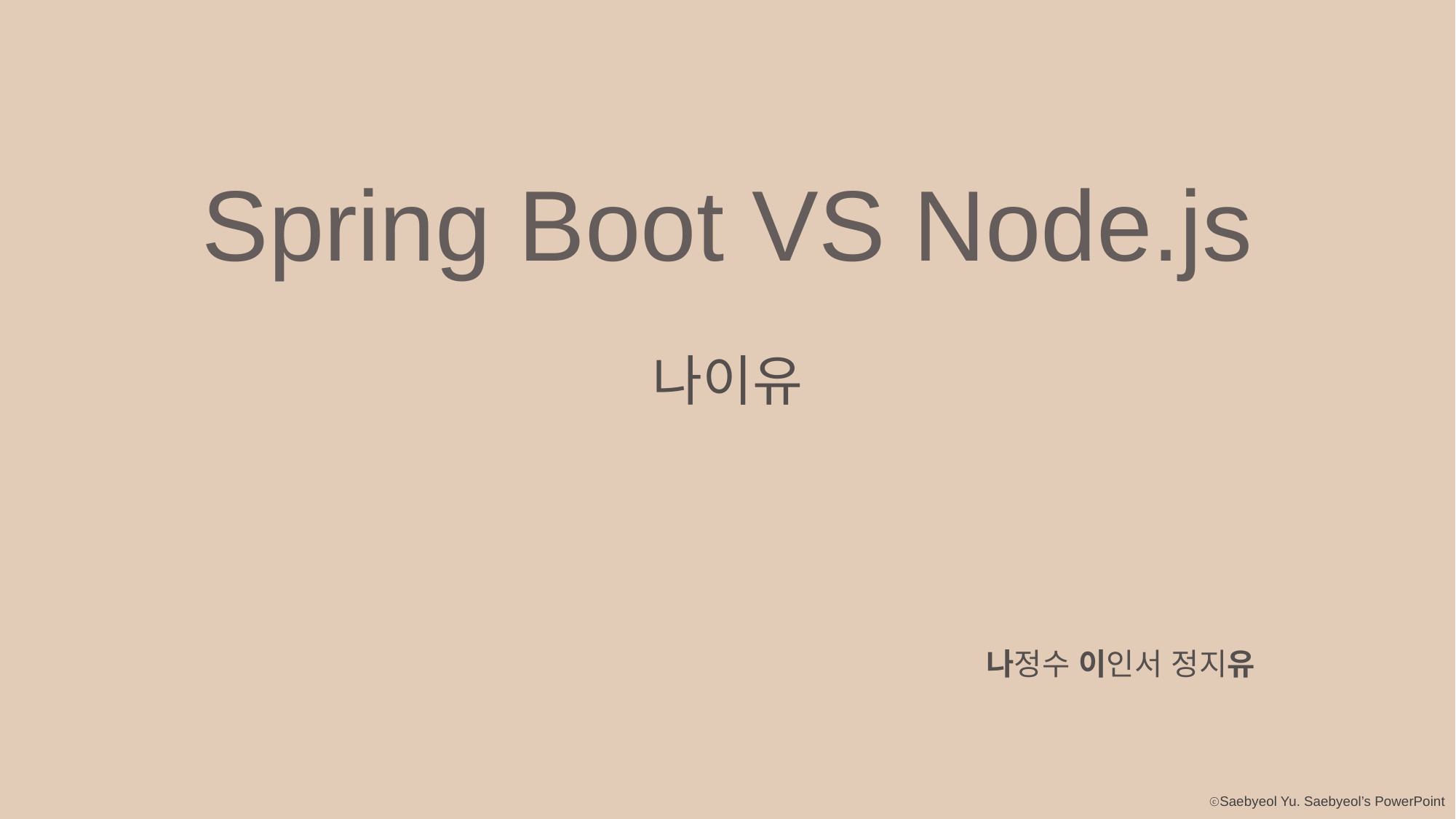

Spring Boot VS Node.js
나이유
나정수 이인서 정지유